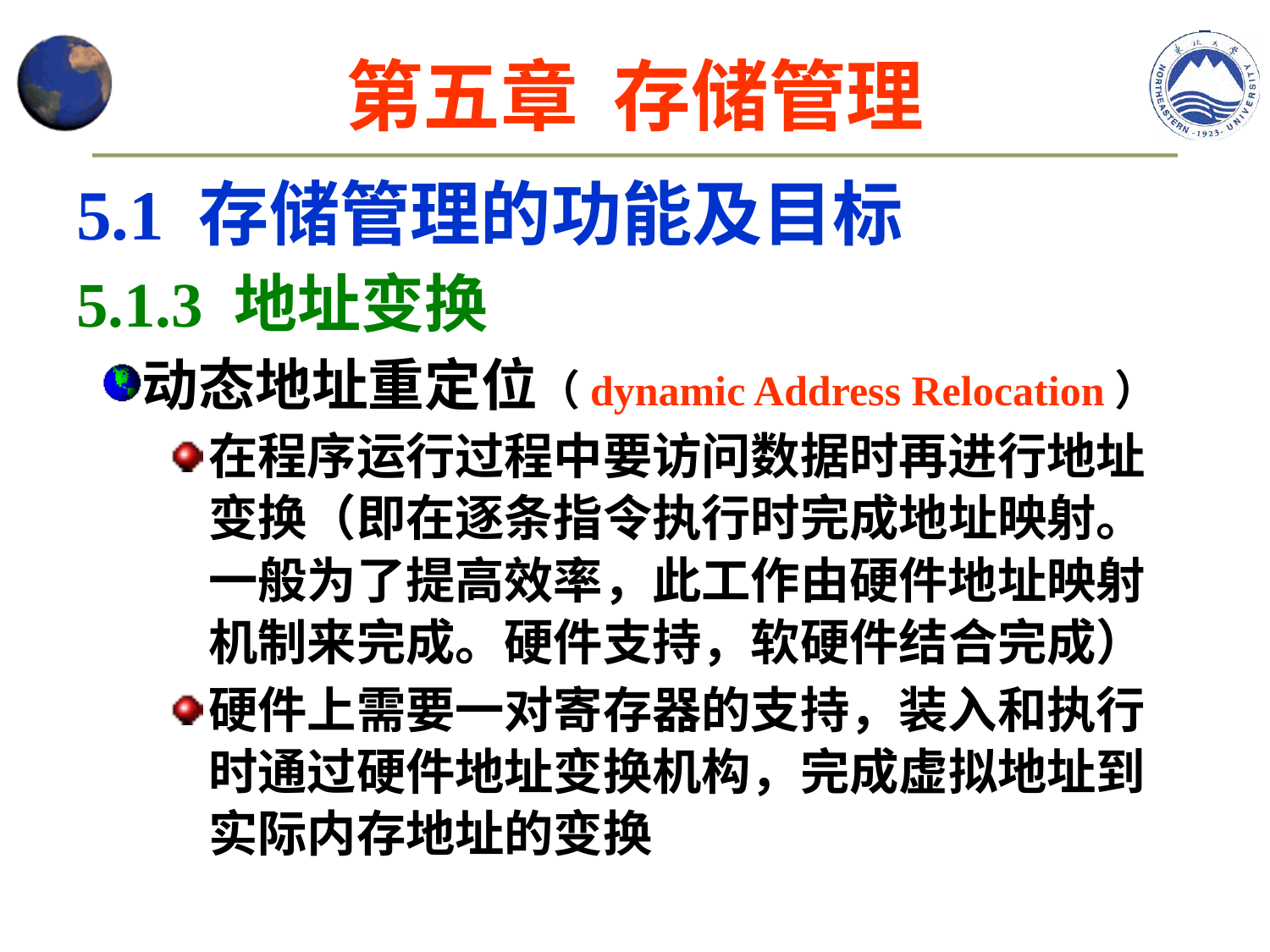

第五章  存储管理
5.1 存储管理的功能及目标
5.1.3 地址变换
动态地址重定位（dynamic Address Relocation）
在程序运行过程中要访问数据时再进行地址变换（即在逐条指令执行时完成地址映射。一般为了提高效率，此工作由硬件地址映射机制来完成。硬件支持，软硬件结合完成）
硬件上需要一对寄存器的支持，装入和执行时通过硬件地址变换机构，完成虚拟地址到实际内存地址的变换